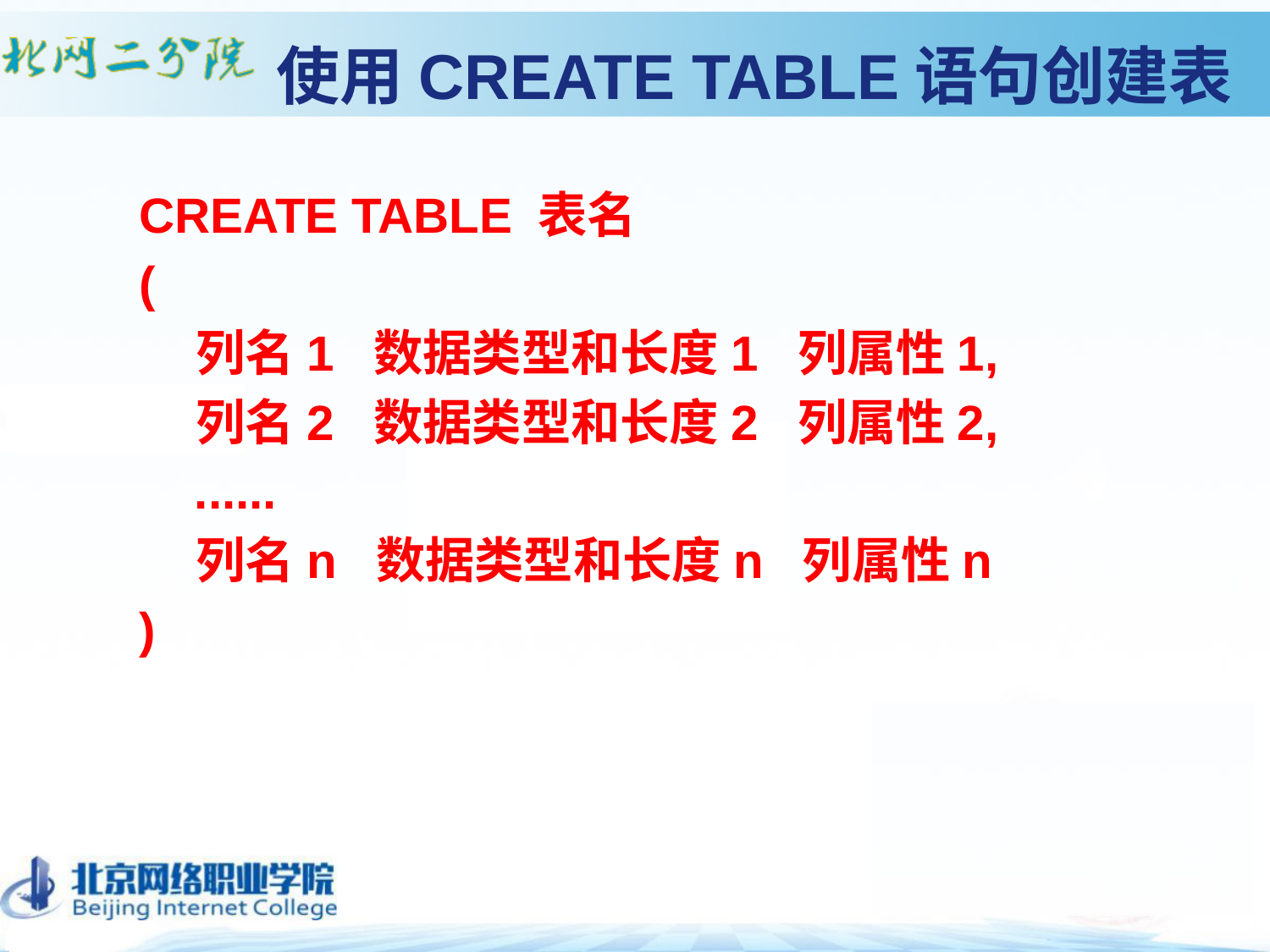

# 使用CREATE TABLE语句创建表
CREATE TABLE 表名
(
    列名1  数据类型和长度1  列属性1,
    列名2  数据类型和长度2  列属性2,
    ......
    列名n  数据类型和长度n  列属性n
)